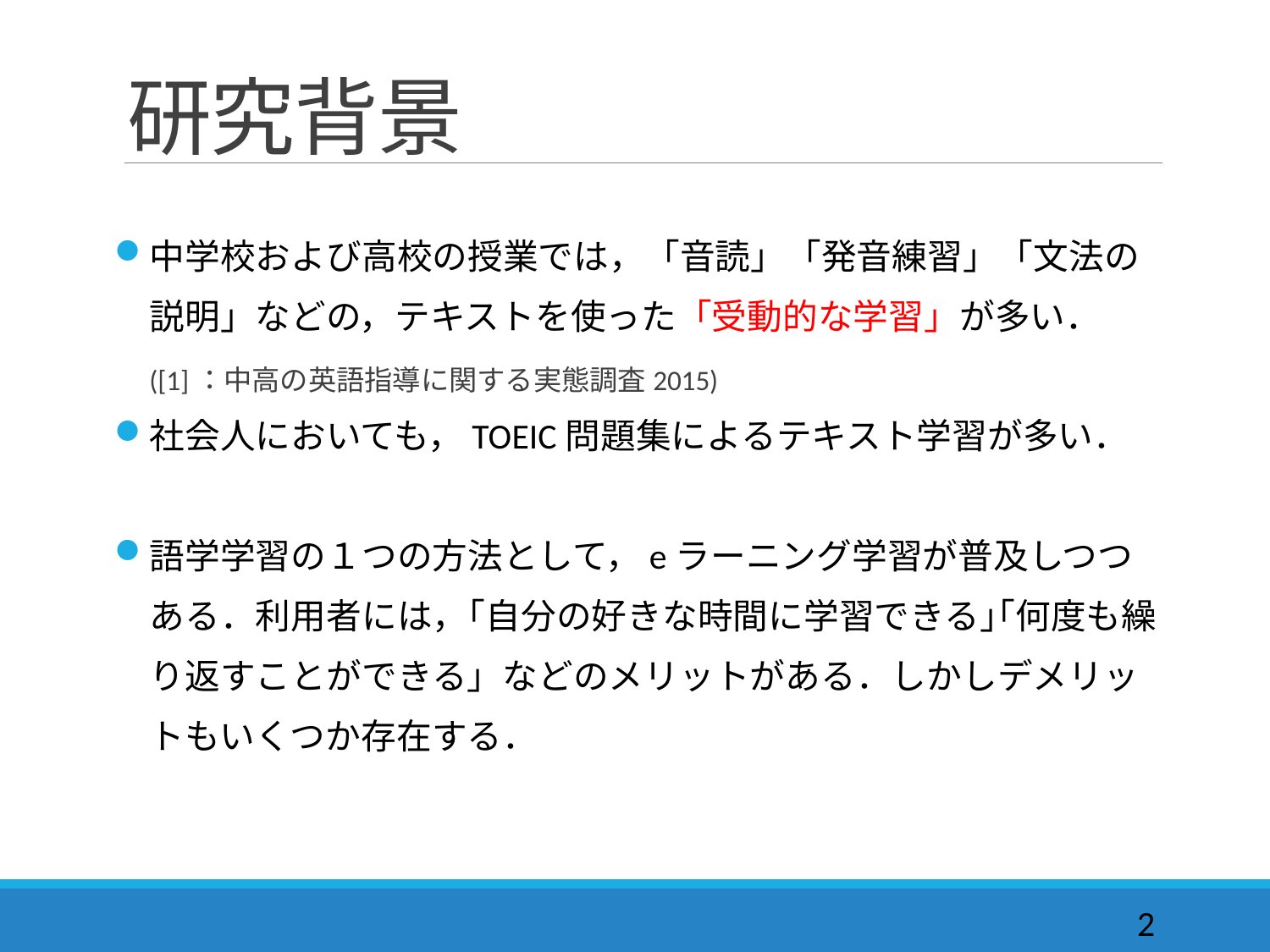

# 研究背景

中学校および高校の授業では，「音読」「発音練習」「文法の
　説明」などの，テキストを使った「受動的な学習」が多い．
　([1]：中高の英語指導に関する実態調査2015)
社会人においても，TOEIC問題集によるテキスト学習が多い．

語学学習の１つの方法として，eラーニング学習が普及しつつ
　ある．利用者には，｢自分の好きな時間に学習できる｣｢何度も繰
　り返すことができる」などのメリットがある．しかしデメリッ
　トもいくつか存在する．
2